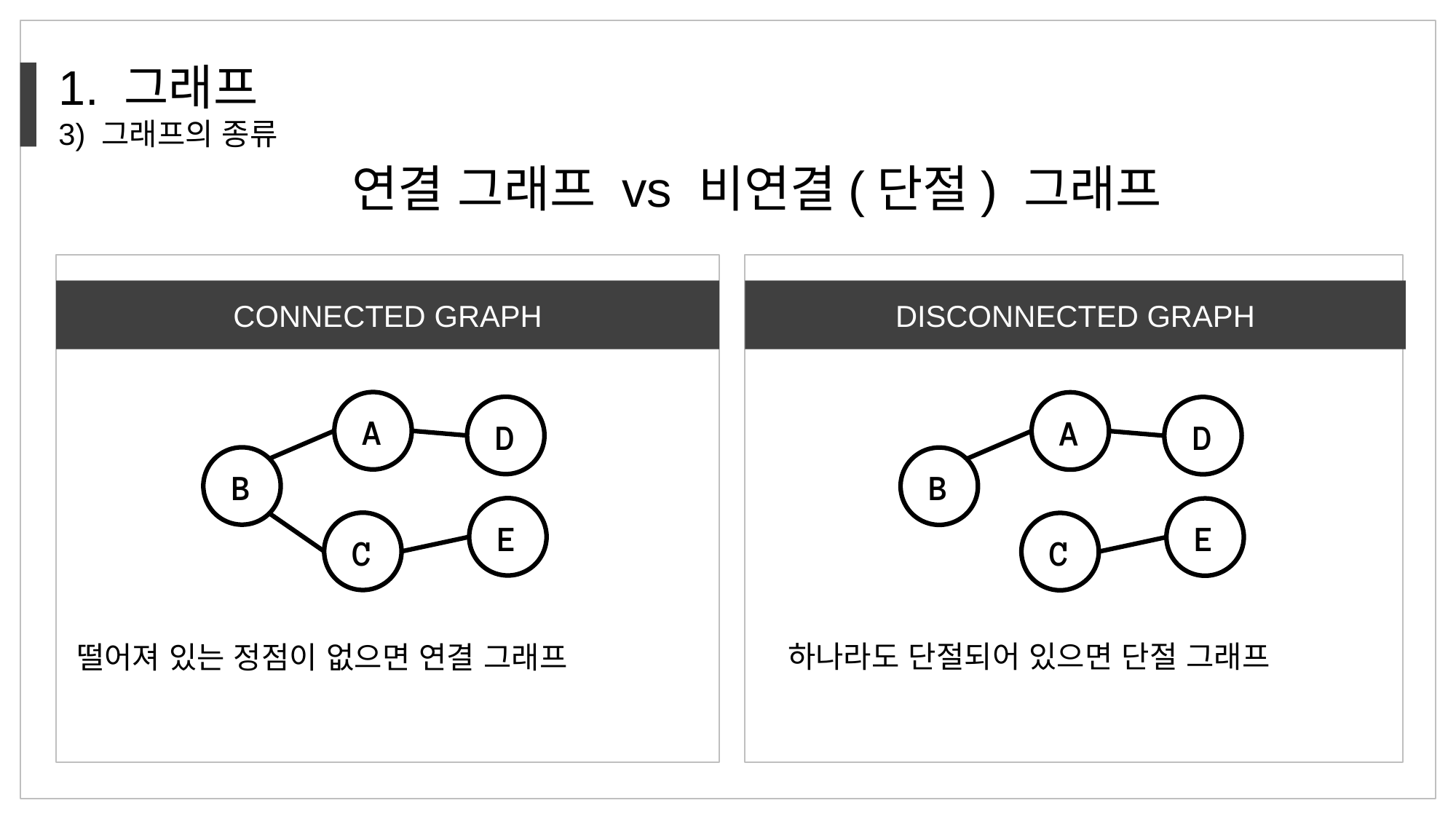

1. 그래프
3) 그래프의 종류

연결 그래프 vs 비연결(단절) 그래프

CONNECTED GRAPH
DISCONNECTED GRAPH
A
D
B
E
C
A
D
B
E
C
하나라도 단절되어 있으면 단절 그래프
떨어져 있는 정점이 없으면 연결 그래프